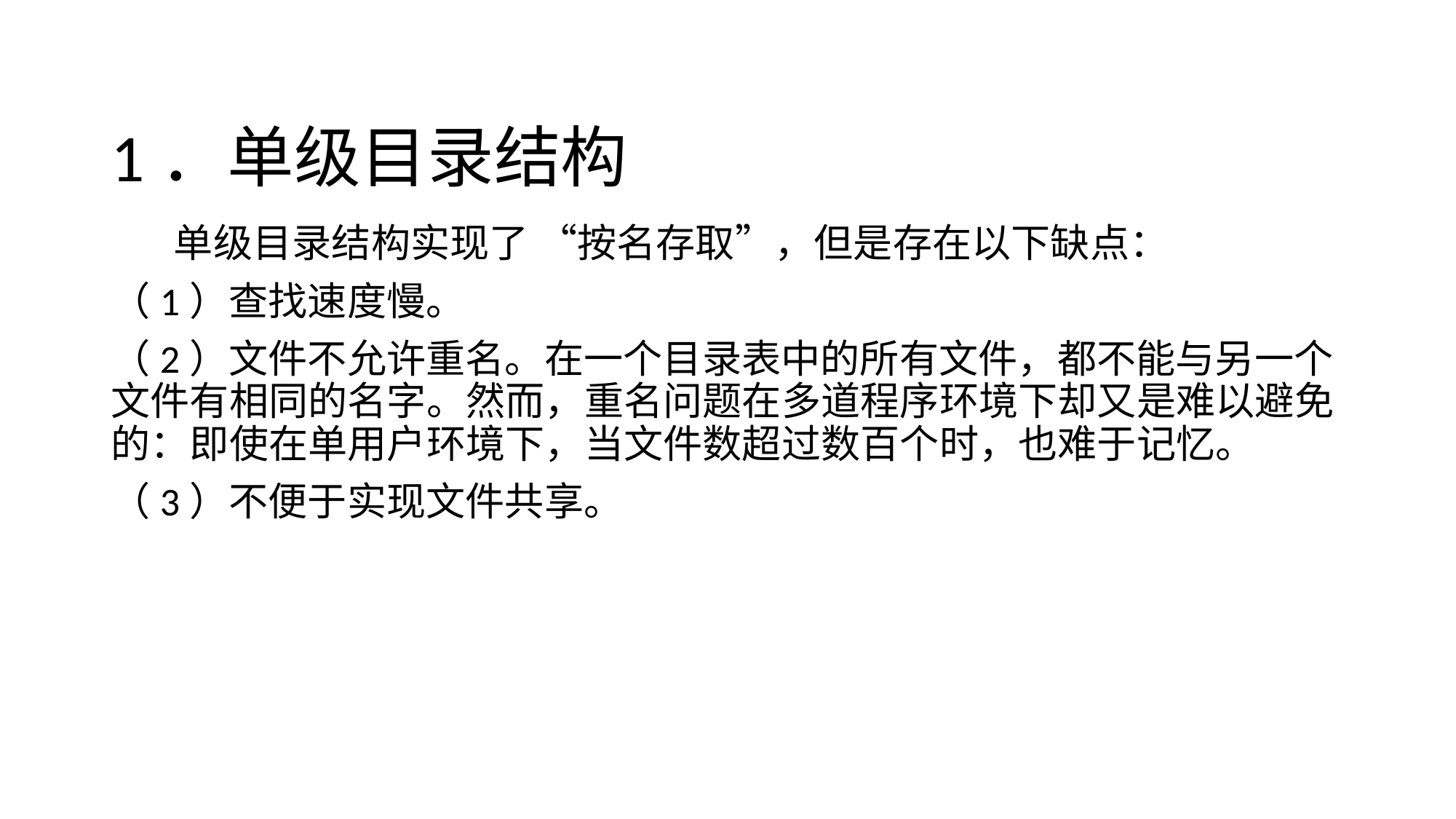

1．单级目录结构
      单级目录结构实现了 “按名存取”，但是存在以下缺点：
（1）查找速度慢。
（2）文件不允许重名。在一个目录表中的所有文件，都不能与另一个文件有相同的名字。然而，重名问题在多道程序环境下却又是难以避免的：即使在单用户环境下，当文件数超过数百个时，也难于记忆。
（3）不便于实现文件共享。

6